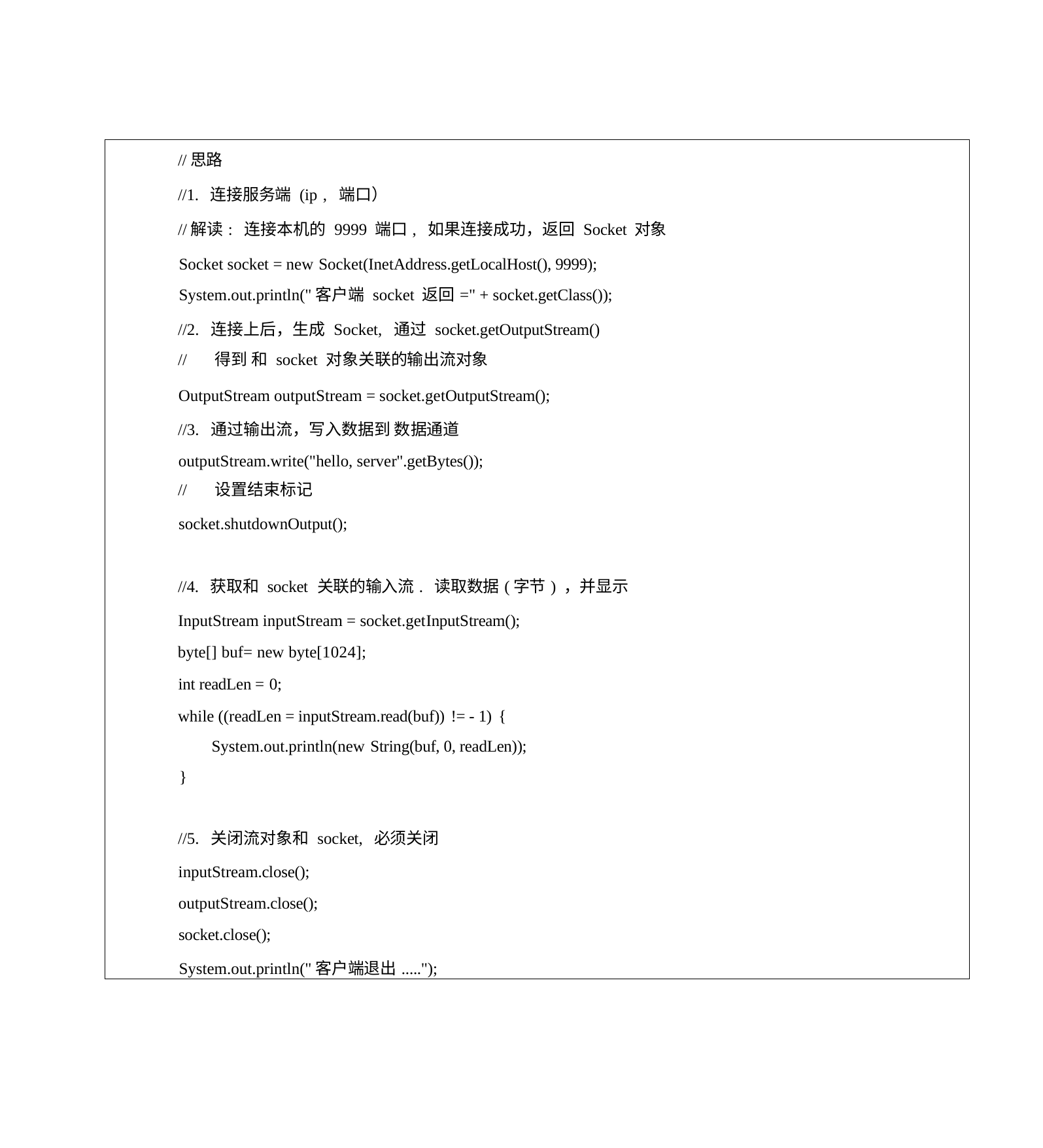

| //思路 //1. 连接服务端 (ip , 端口） //解读: 连接本机的 9999 端口, 如果连接成功，返回 Socket 对象 Socket socket = new Socket(InetAddress.getLocalHost(), 9999); System.out.println("客户端 socket 返回=" + socket.getClass()); //2. 连接上后，生成 Socket, 通过 socket.getOutputStream() // 得到 和 socket 对象关联的输出流对象 OutputStream outputStream = socket.getOutputStream(); //3. 通过输出流，写入数据到 数据通道 outputStream.write("hello, server".getBytes()); // 设置结束标记 socket.shutdownOutput(); //4. 获取和 socket 关联的输入流. 读取数据(字节) ，并显示 InputStream inputStream = socket.getInputStream(); byte[] buf= new byte[1024]; int readLen = 0; while ((readLen = inputStream.read(buf)) != - 1) { System.out.println(new String(buf, 0, readLen)); } //5. 关闭流对象和 socket, 必须关闭 inputStream.close(); outputStream.close(); socket.close(); System.out.println("客户端退出....."); |
| --- |